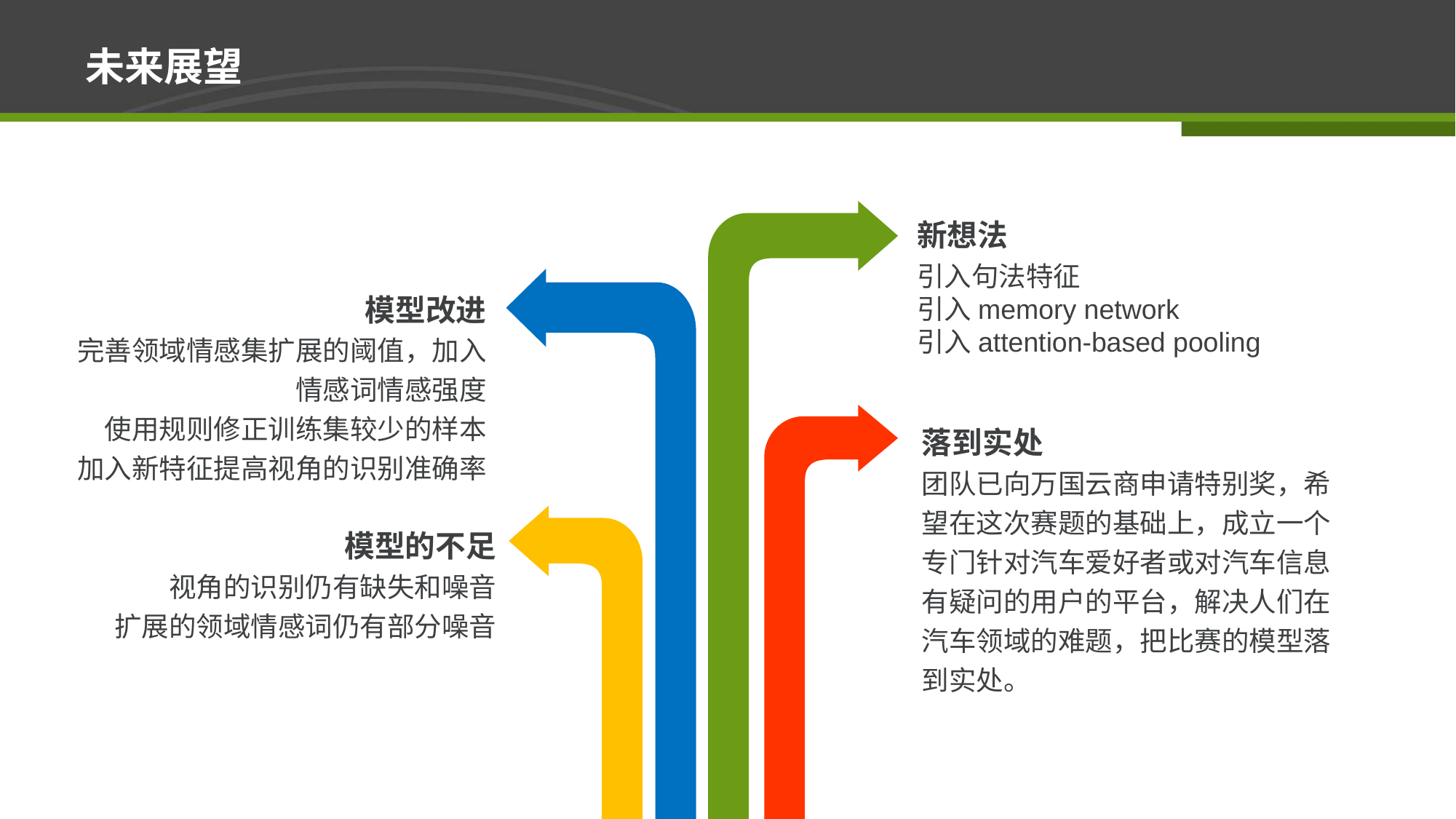

# 未来展望

新想法
引入句法特征
引入memory network
引入attention-based pooling
模型改进
完善领域情感集扩展的阈值，加入情感词情感强度
使用规则修正训练集较少的样本
加入新特征提高视角的识别准确率

落到实处
团队已向万国云商申请特别奖，希望在这次赛题的基础上，成立一个专门针对汽车爱好者或对汽车信息有疑问的用户的平台，解决人们在汽车领域的难题，把比赛的模型落到实处。

模型的不足
视角的识别仍有缺失和噪音
扩展的领域情感词仍有部分噪音